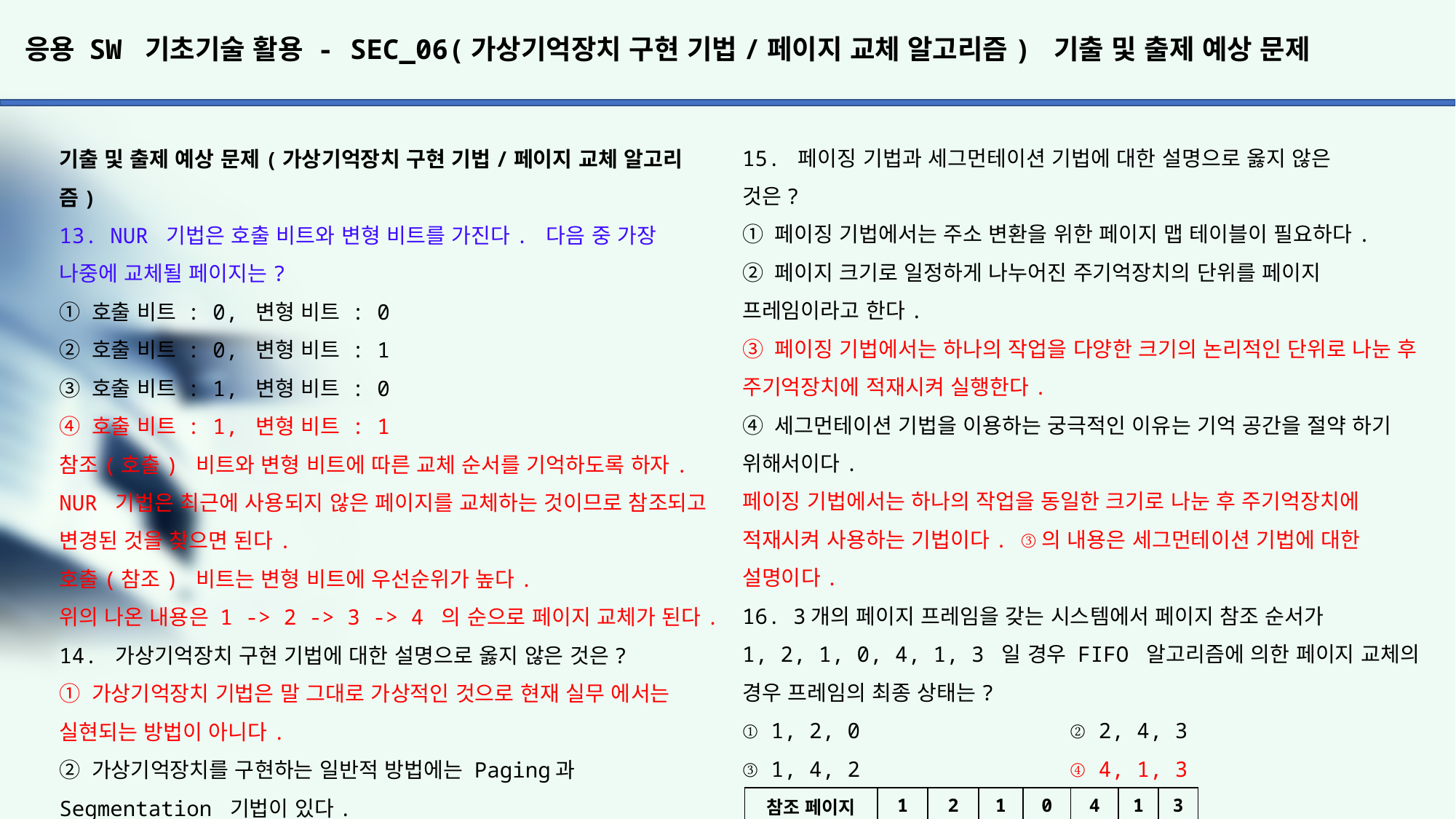

# 응용 SW 기초기술 활용 - SEC_06(가상기억장치 구현 기법/페이지 교체 알고리즘) 기출 및 출제 예상 문제
15. 페이징 기법과 세그먼테이션 기법에 대한 설명으로 옳지 않은
것은?
① 페이징 기법에서는 주소 변환을 위한 페이지 맵 테이블이 필요하다.
② 페이지 크기로 일정하게 나누어진 주기억장치의 단위를 페이지 프레임이라고 한다.
③ 페이징 기법에서는 하나의 작업을 다양한 크기의 논리적인 단위로 나눈 후 주기억장치에 적재시켜 실행한다.
④ 세그먼테이션 기법을 이용하는 궁극적인 이유는 기억 공간을 절약 하기 위해서이다.
페이징 기법에서는 하나의 작업을 동일한 크기로 나눈 후 주기억장치에
적재시켜 사용하는 기법이다. ③의 내용은 세그먼테이션 기법에 대한 설명이다.
16. 3개의 페이지 프레임을 갖는 시스템에서 페이지 참조 순서가
1, 2, 1, 0, 4, 1, 3 일 경우 FIFO 알고리즘에 의한 페이지 교체의
경우 프레임의 최종 상태는?
① 1, 2, 0		② 2, 4, 3
③ 1, 4, 2		④ 4, 1, 3

위와 같이 참조 페이지가 순서대로 들어올 때 페이지 부재(결함)은 6회
발생하고, 최종 결과값은 4, 1, 3 이 된다.
기출 및 출제 예상 문제(가상기억장치 구현 기법/페이지 교체 알고리즘)
13. NUR 기법은 호출 비트와 변형 비트를 가진다. 다음 중 가장 나중에 교체될 페이지는?
① 호출 비트 : 0, 변형 비트 : 0
② 호출 비트 : 0, 변형 비트 : 1
③ 호출 비트 : 1, 변형 비트 : 0
④ 호출 비트 : 1, 변형 비트 : 1
참조(호출) 비트와 변형 비트에 따른 교체 순서를 기억하도록 하자. NUR 기법은 최근에 사용되지 않은 페이지를 교체하는 것이므로 참조되고 변경된 것을 찾으면 된다.
호출(참조) 비트는 변형 비트에 우선순위가 높다.
위의 나온 내용은 1 -> 2 -> 3 -> 4 의 순으로 페이지 교체가 된다.
14. 가상기억장치 구현 기법에 대한 설명으로 옳지 않은 것은?
① 가상기억장치 기법은 말 그대로 가상적인 것으로 현재 실무 에서는 실현되는 방법이 아니다.
② 가상기억장치를 구현하는 일반적 방법에는 Paging과 Segmentation 기법이 있다.
③ 주기억장치의 이용률과 다중 프로그래밍의 효율을 높일 수 있다.
④ 주기억장치의 용량보다 큰 프로그램을 실행하기 위해 사용한다.
가상기억장치 기법은 용량이 작은 주기억장치를 마치 큰 용량을 가진 것처럼 사용하는 기법으로, 현재 실무에서 유용하게 사용되고 있는 기법 중 하나이다.
| 참조 페이지 | 1 | 2 | 1 | 0 | 4 | 1 | 3 |
| --- | --- | --- | --- | --- | --- | --- | --- |
| 페이지 프레임 | 1 | 1 | 1 | 1 | 4 | 4 | 4 |
|  |  | 2 | 2 | 2 | 2 | 1 | 1 |
|  |  |  |  | 0 | 0 | 0 | 3 |
| 부재 발생 | O | O | X | O | O | O | O |